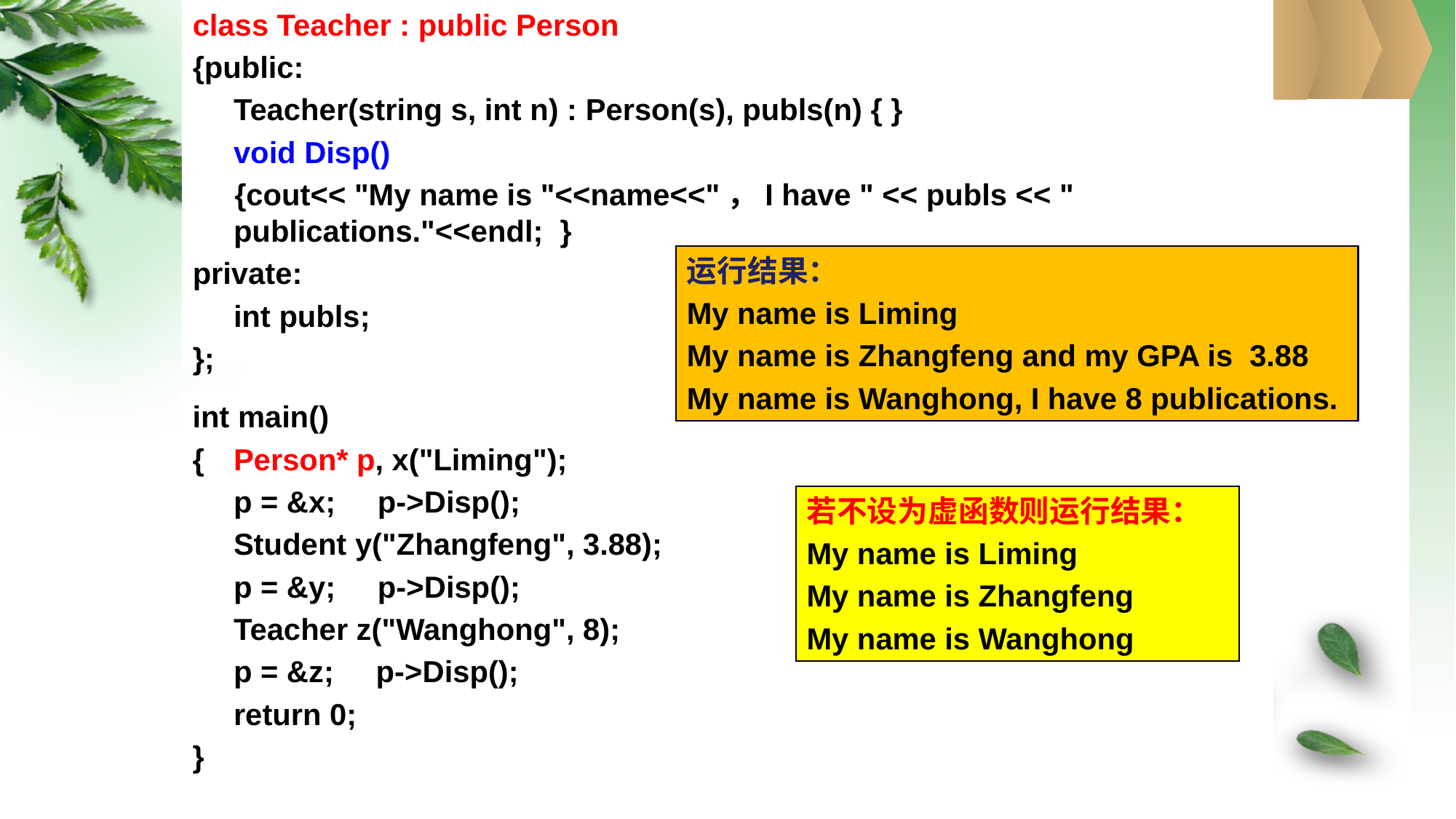

class Teacher : public Person
{public:
	Teacher(string s, int n) : Person(s), publs(n) { }
	void Disp()
     {cout<< "My name is "<<name<<"，I have " << publs << " publications."<<endl;  }
private:
	int publs;
};
运行结果：
My name is Liming
My name is Zhangfeng and my GPA is  3.88
My name is Wanghong, I have 8 publications.
int main()
{	Person* p, x("Liming");
	p = &x;     p->Disp();
	Student y("Zhangfeng", 3.88);
	p = &y;     p->Disp();
	Teacher z("Wanghong", 8);
	p = &z;     p->Disp();
	return 0;
}
若不设为虚函数则运行结果：
My name is Liming
My name is Zhangfeng
My name is Wanghong